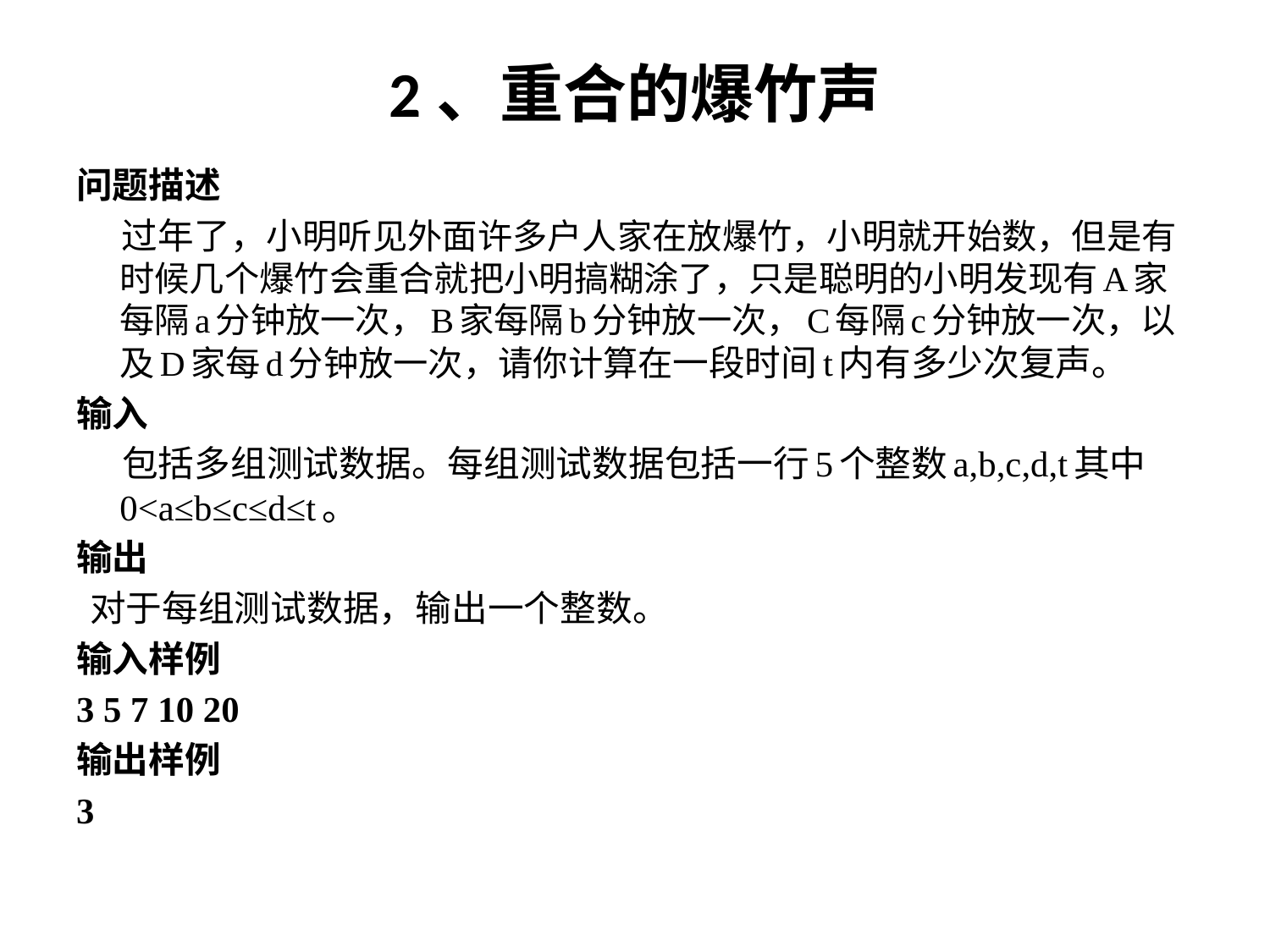

# 2、重合的爆竹声
问题描述
     过年了，小明听见外面许多户人家在放爆竹，小明就开始数，但是有时候几个爆竹会重合就把小明搞糊涂了，只是聪明的小明发现有A家每隔a分钟放一次，B家每隔b分钟放一次，C每隔c分钟放一次，以及D家每d分钟放一次，请你计算在一段时间t内有多少次复声。
输入
     包括多组测试数据。每组测试数据包括一行5个整数a,b,c,d,t其中0<a≤b≤c≤d≤t。
输出
 对于每组测试数据，输出一个整数。
输入样例
3 5 7 10 20
输出样例
3